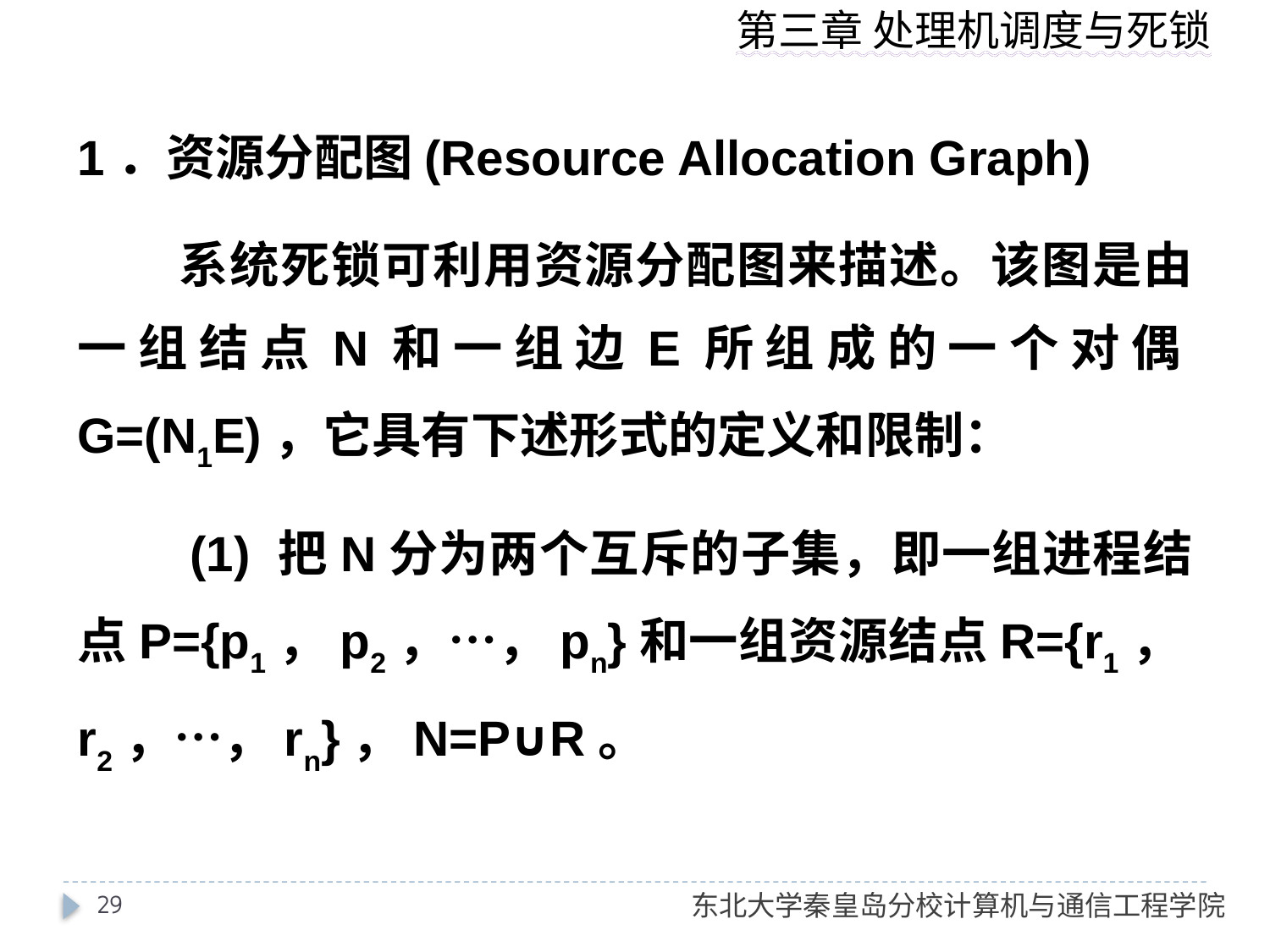

1．资源分配图(Resource Allocation Graph)
　　系统死锁可利用资源分配图来描述。该图是由一组结点N和一组边E所组成的一个对偶G=(N1E)，它具有下述形式的定义和限制：
　　(1) 把N分为两个互斥的子集，即一组进程结点P={p1，p2，…，pn}和一组资源结点R={r1，r2，…，rn}，N=P∪R。

29